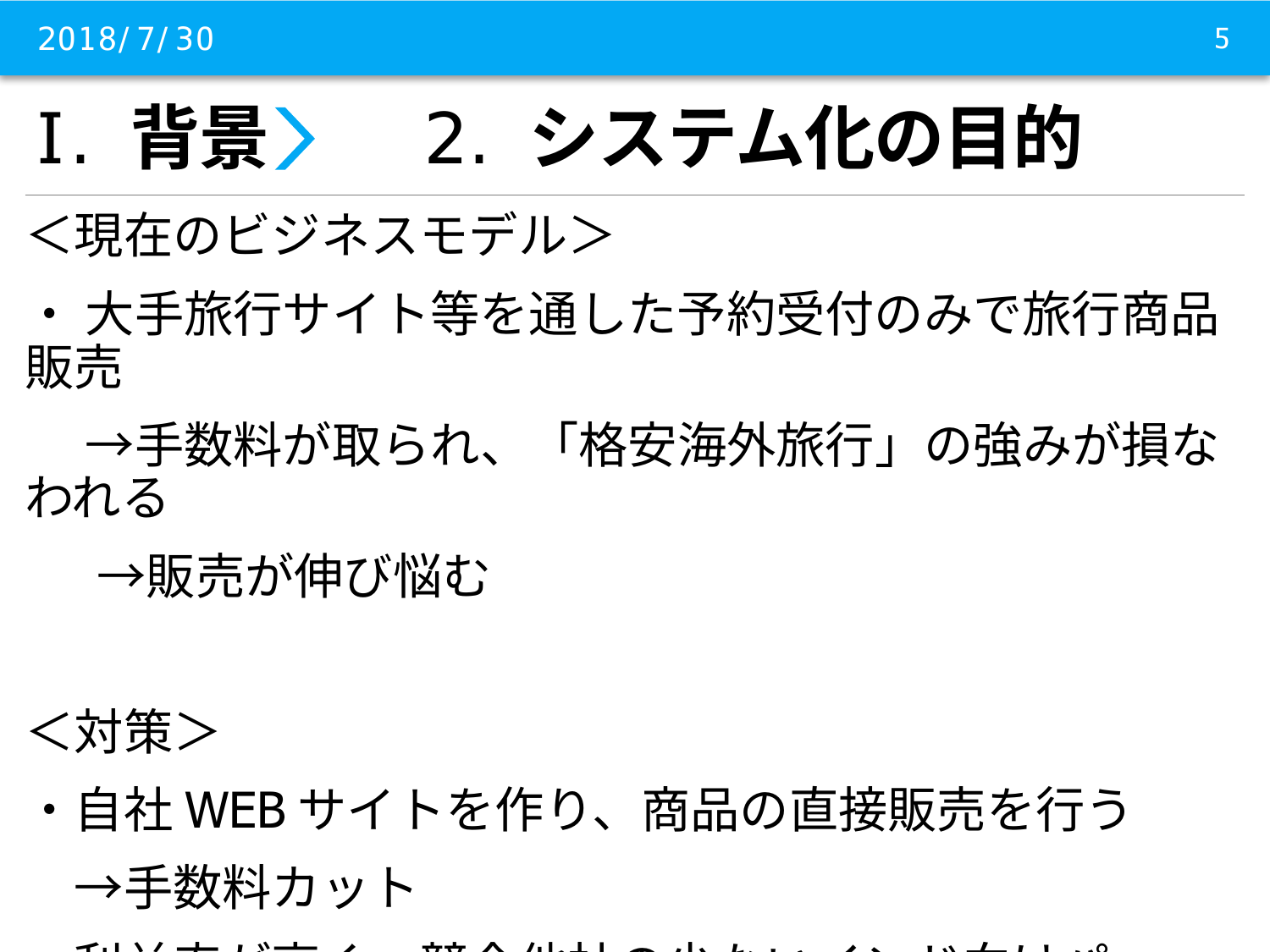

2018/7/30
5
# I. 背景　　2. システム化の目的

＜現在のビジネスモデル＞
・ 大手旅行サイト等を通した予約受付のみで旅行商品販売
　 →手数料が取られ、「格安海外旅行」の強みが損なわれる
 　→販売が伸び悩む

＜対策＞
・自社WEBサイトを作り、商品の直接販売を行う
　→手数料カット
・利益率が高く、競合他社の少ないインド向けパッケージに注力